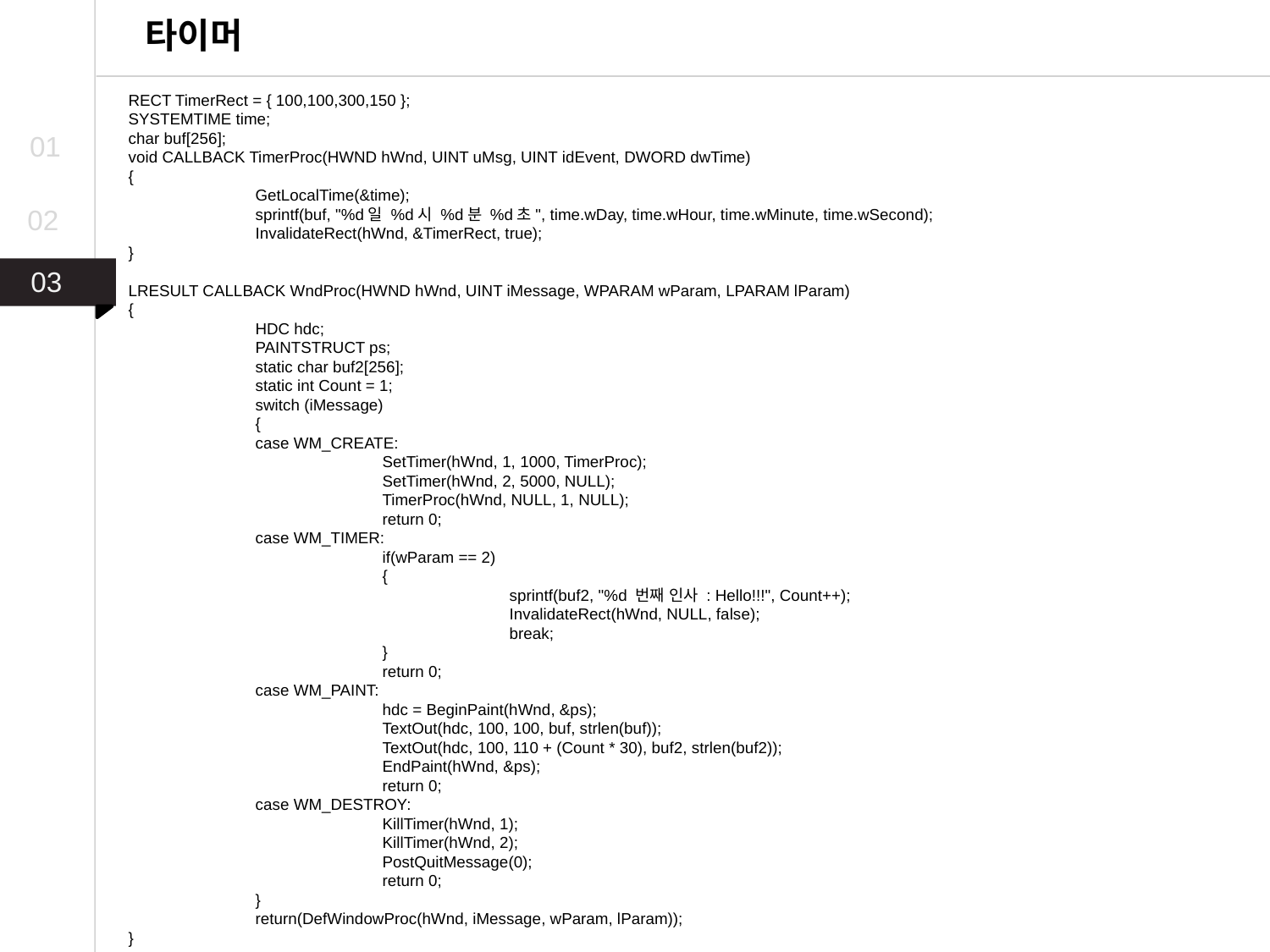

타이머
RECT TimerRect = { 100,100,300,150 };
SYSTEMTIME time;
char buf[256];
void CALLBACK TimerProc(HWND hWnd, UINT uMsg, UINT idEvent, DWORD dwTime)
{
	GetLocalTime(&time);
	sprintf(buf, "%d일 %d시 %d분 %d초", time.wDay, time.wHour, time.wMinute, time.wSecond);
	InvalidateRect(hWnd, &TimerRect, true);
}

LRESULT CALLBACK WndProc(HWND hWnd, UINT iMessage, WPARAM wParam, LPARAM lParam)
{
	HDC hdc;
	PAINTSTRUCT ps;
	static char buf2[256];
	static int Count = 1;
	switch (iMessage)
	{
	case WM_CREATE:
		SetTimer(hWnd, 1, 1000, TimerProc);
		SetTimer(hWnd, 2, 5000, NULL);
		TimerProc(hWnd, NULL, 1, NULL);
		return 0;
	case WM_TIMER:
		if(wParam == 2)
		{
			sprintf(buf2, "%d 번째 인사 : Hello!!!", Count++);
			InvalidateRect(hWnd, NULL, false);
			break;
		}
		return 0;
	case WM_PAINT:
		hdc = BeginPaint(hWnd, &ps);
		TextOut(hdc, 100, 100, buf, strlen(buf));
		TextOut(hdc, 100, 110 + (Count * 30), buf2, strlen(buf2));
		EndPaint(hWnd, &ps);
		return 0;
	case WM_DESTROY:
		KillTimer(hWnd, 1);
		KillTimer(hWnd, 2);
		PostQuitMessage(0);
		return 0;
	}
	return(DefWindowProc(hWnd, iMessage, wParam, lParam));
}
01
02
03

03
02